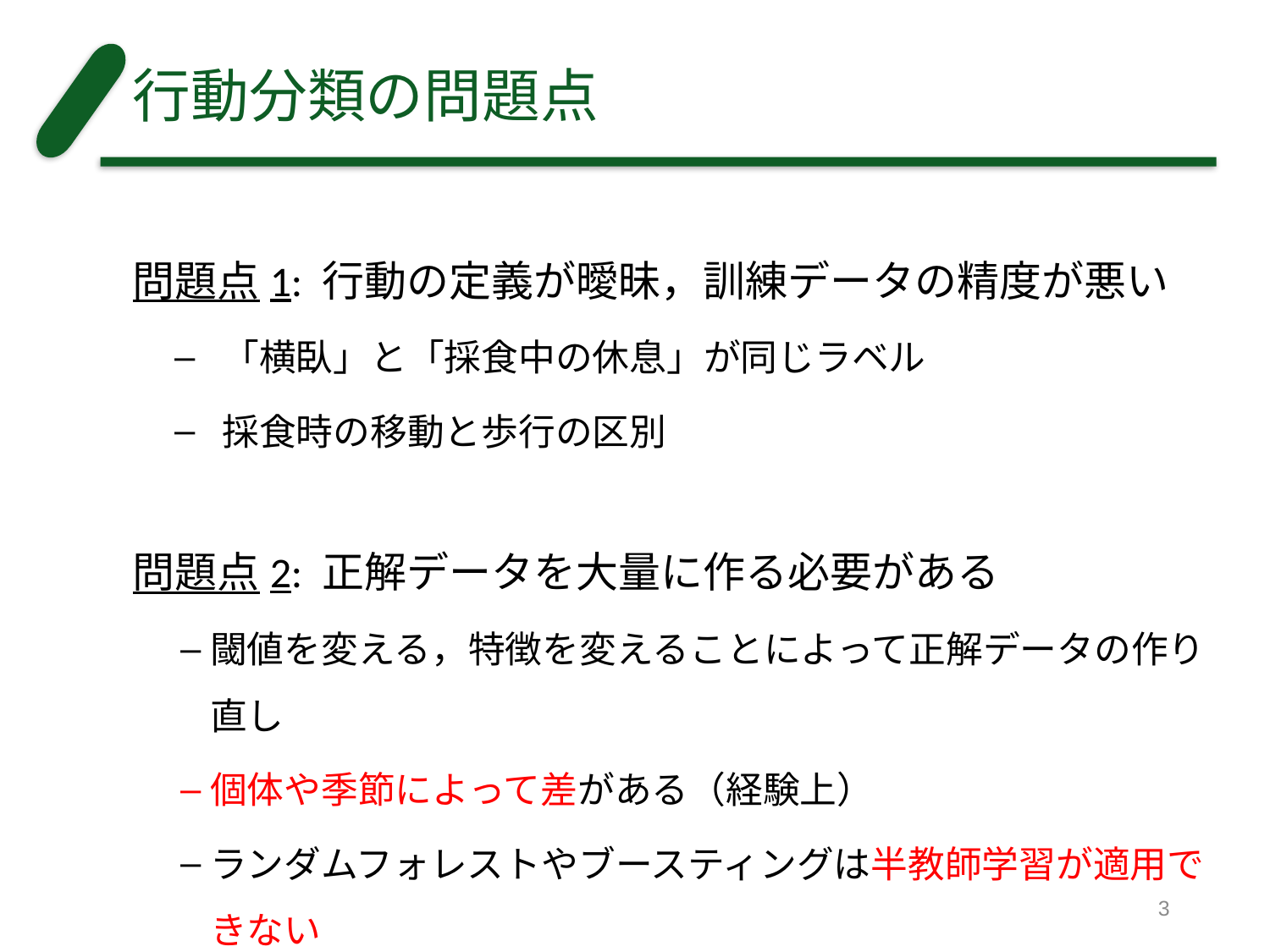

# 行動分類の問題点
問題点1: 行動の定義が曖昧，訓練データの精度が悪い
「横臥」と「採食中の休息」が同じラベル
採食時の移動と歩行の区別

問題点2: 正解データを大量に作る必要がある
閾値を変える，特徴を変えることによって正解データの作り直し
個体や季節によって差がある（経験上）
ランダムフォレストやブースティングは半教師学習が適用できない

3